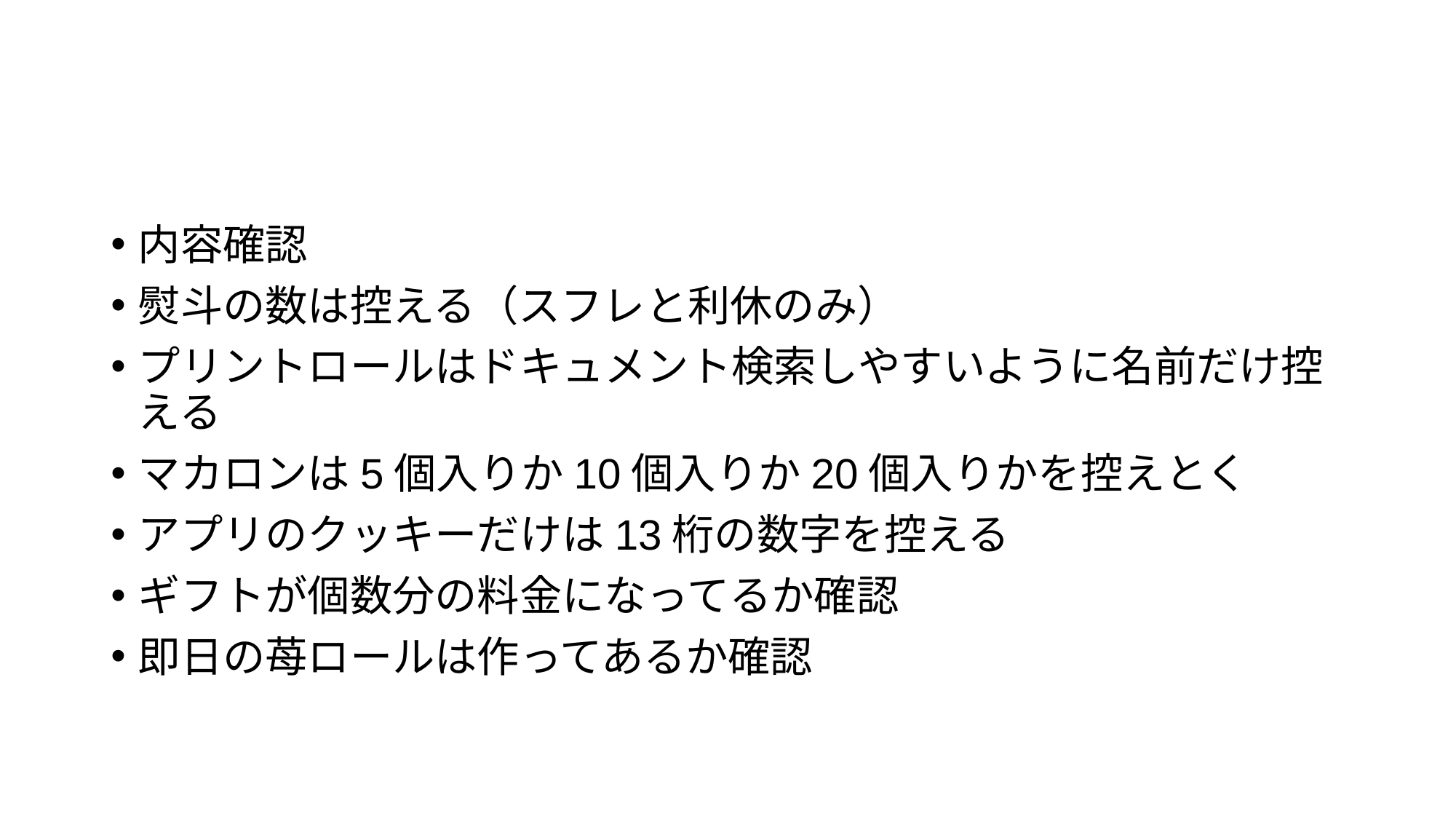

#
内容確認
熨斗の数は控える（スフレと利休のみ）
プリントロールはドキュメント検索しやすいように名前だけ控える
マカロンは5個入りか10個入りか20個入りかを控えとく
アプリのクッキーだけは13桁の数字を控える
ギフトが個数分の料金になってるか確認
即日の苺ロールは作ってあるか確認